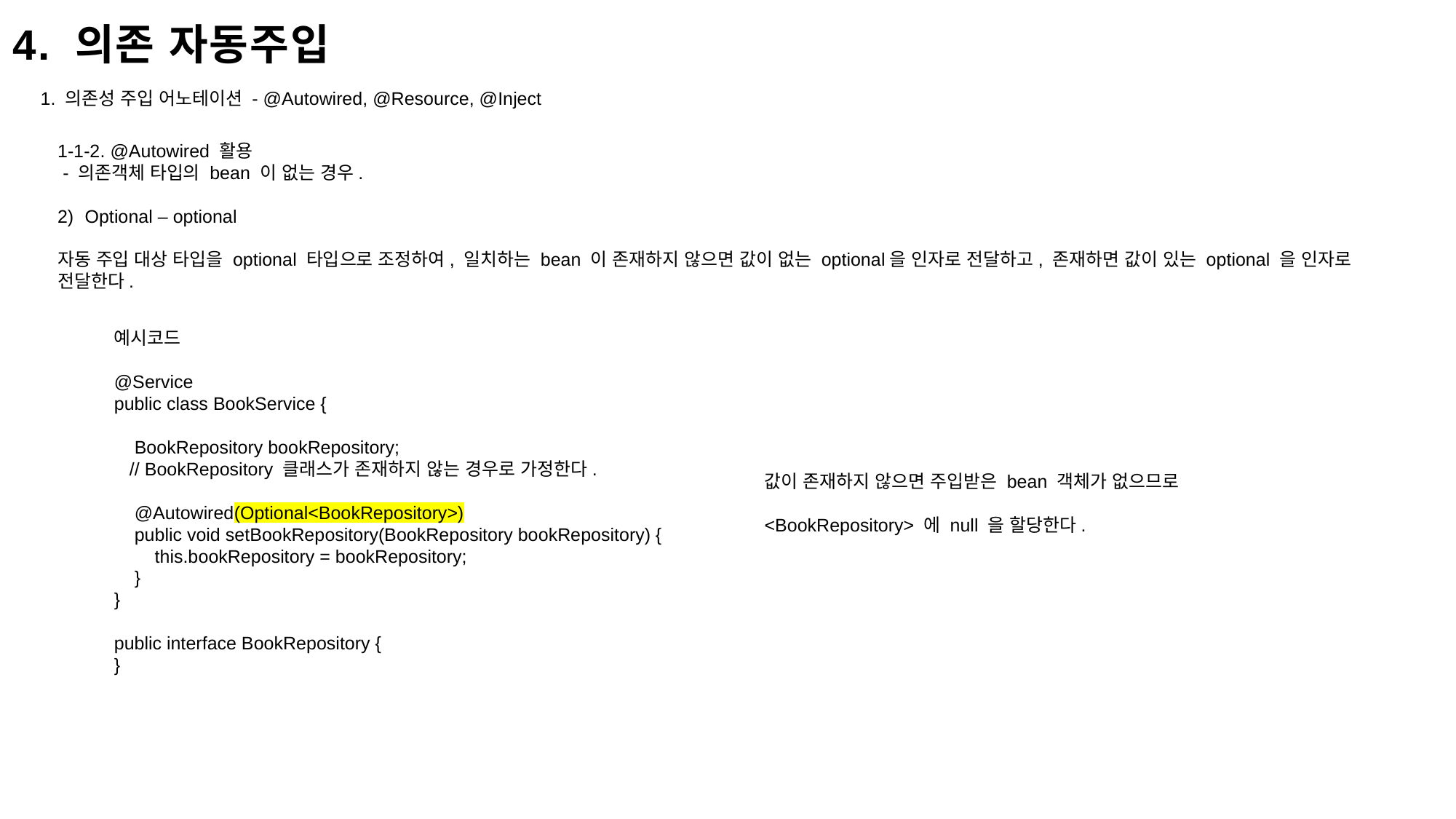

4. 의존 자동주입
1. 의존성 주입 어노테이션 - @Autowired, @Resource, @Inject
1-1-2. @Autowired 활용
 - 의존객체 타입의 bean 이 없는 경우.

Optional – optional

자동 주입 대상 타입을 optional 타입으로 조정하여, 일치하는 bean 이 존재하지 않으면 값이 없는 optional을 인자로 전달하고, 존재하면 값이 있는 optional 을 인자로 전달한다.
예시코드

@Service
public class BookService {

    BookRepository bookRepository;
   // BookRepository 클래스가 존재하지 않는 경우로 가정한다.

    @Autowired(Optional<BookRepository>)
    public void setBookRepository(BookRepository bookRepository) {
        this.bookRepository = bookRepository;
    }
}

public interface BookRepository {
}
값이 존재하지 않으면 주입받은 bean 객체가 없으므로

<BookRepository> 에 null 을 할당한다.